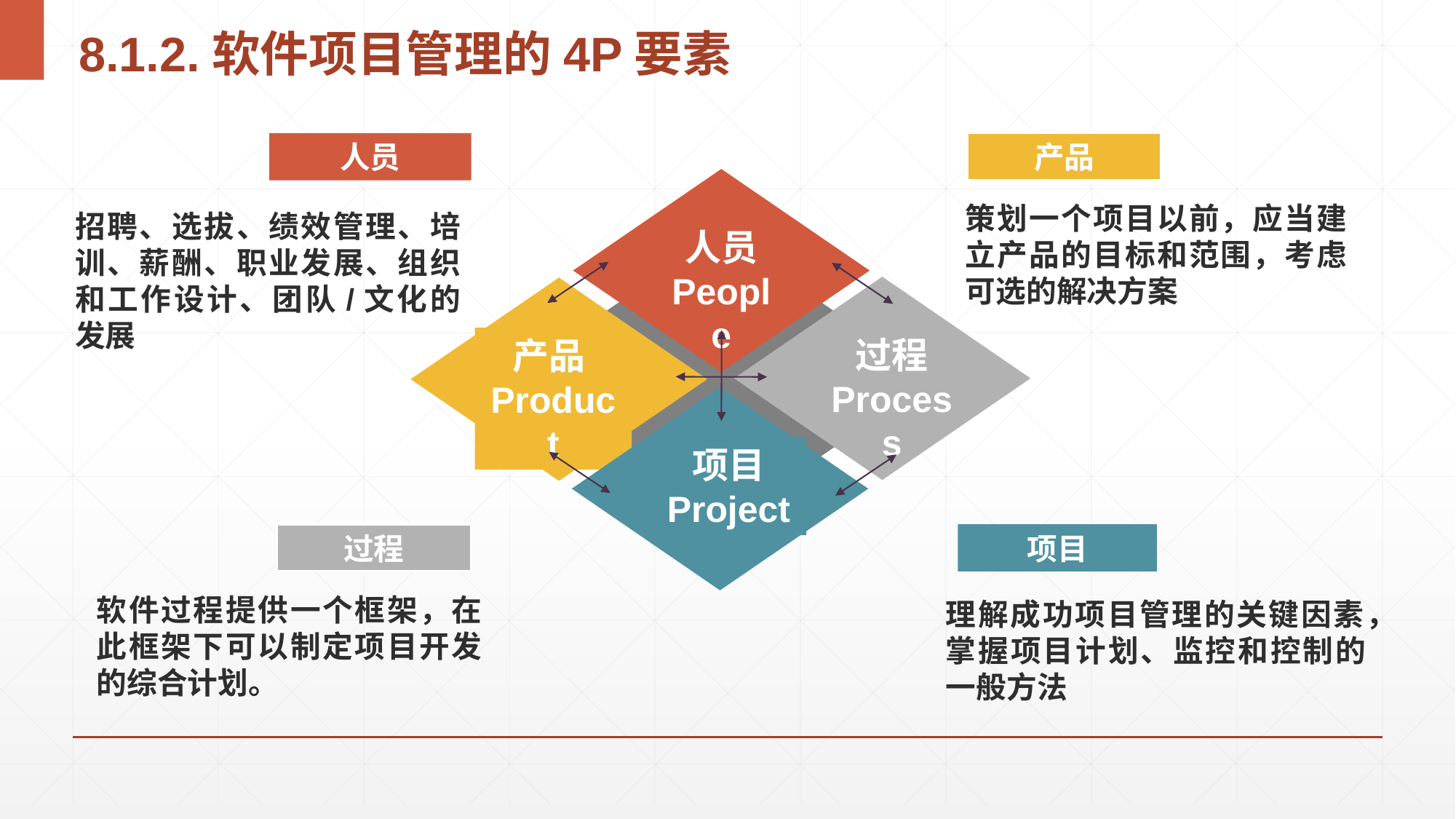

# 8.1.2.软件项目管理的4P要素
人员
产品

人员
People
策划一个项目以前，应当建立产品的目标和范围，考虑可选的解决方案
招聘、选拔、绩效管理、培训、薪酬、职业发展、组织和工作设计、团队/文化的发展

过程
Process

产品Product

项目
Project
过程
项目
软件过程提供一个框架，在此框架下可以制定项目开发的综合计划。
理解成功项目管理的关键因素，掌握项目计划、监控和控制的一般方法